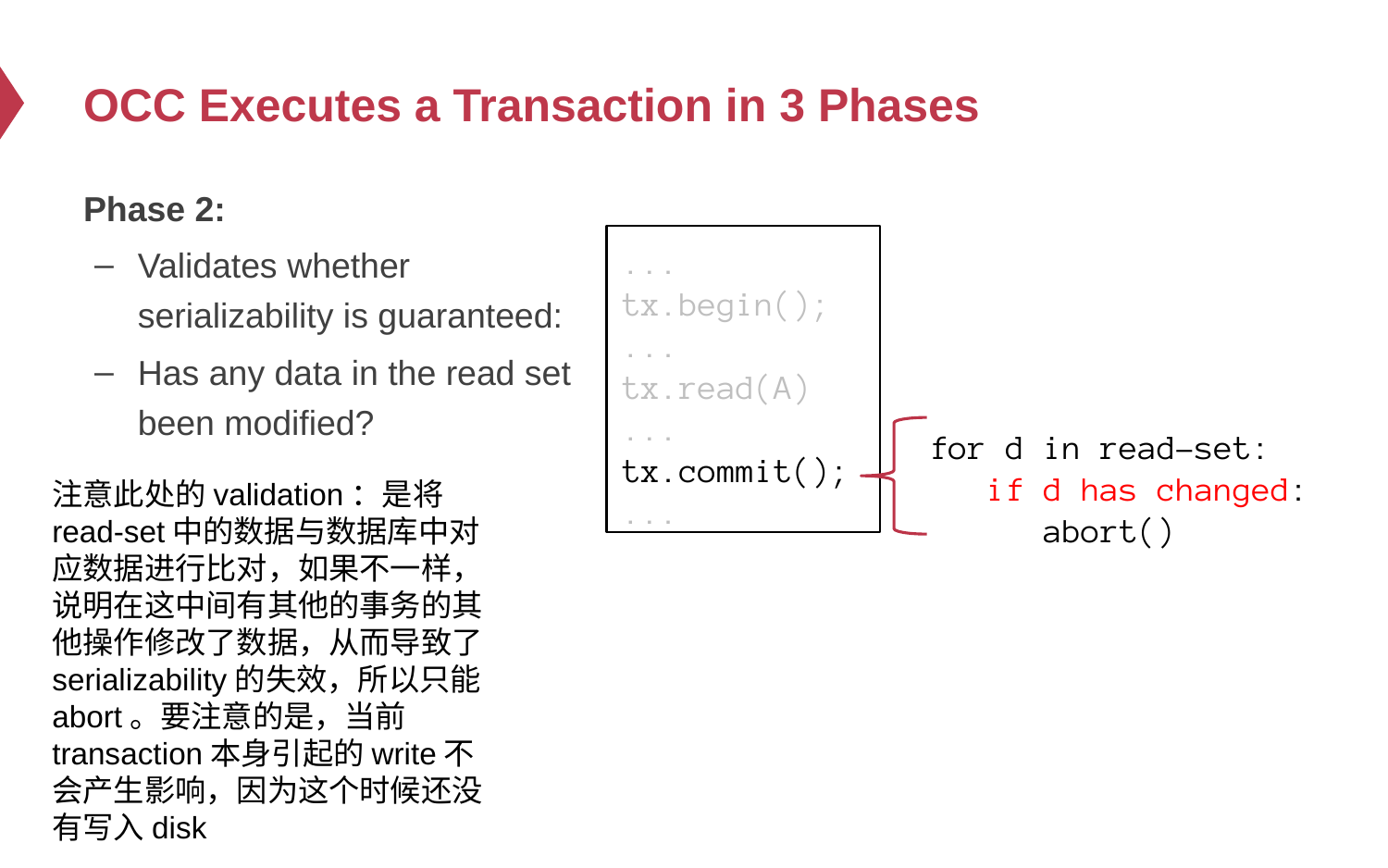

# OCC Executes a Transaction in 3 Phases
Phase 2:
Validates whether serializability is guaranteed:
Has any data in the read set been modified?

...
tx.begin();
...
tx.read(A)
...
tx.commit();
...

for d in read-set:
   if d has changed:
      abort()
注意此处的validation：是将read-set中的数据与数据库中对应数据进行比对，如果不一样，说明在这中间有其他的事务的其他操作修改了数据，从而导致了serializability的失效，所以只能abort。要注意的是，当前transaction本身引起的write不会产生影响，因为这个时候还没有写入disk
34